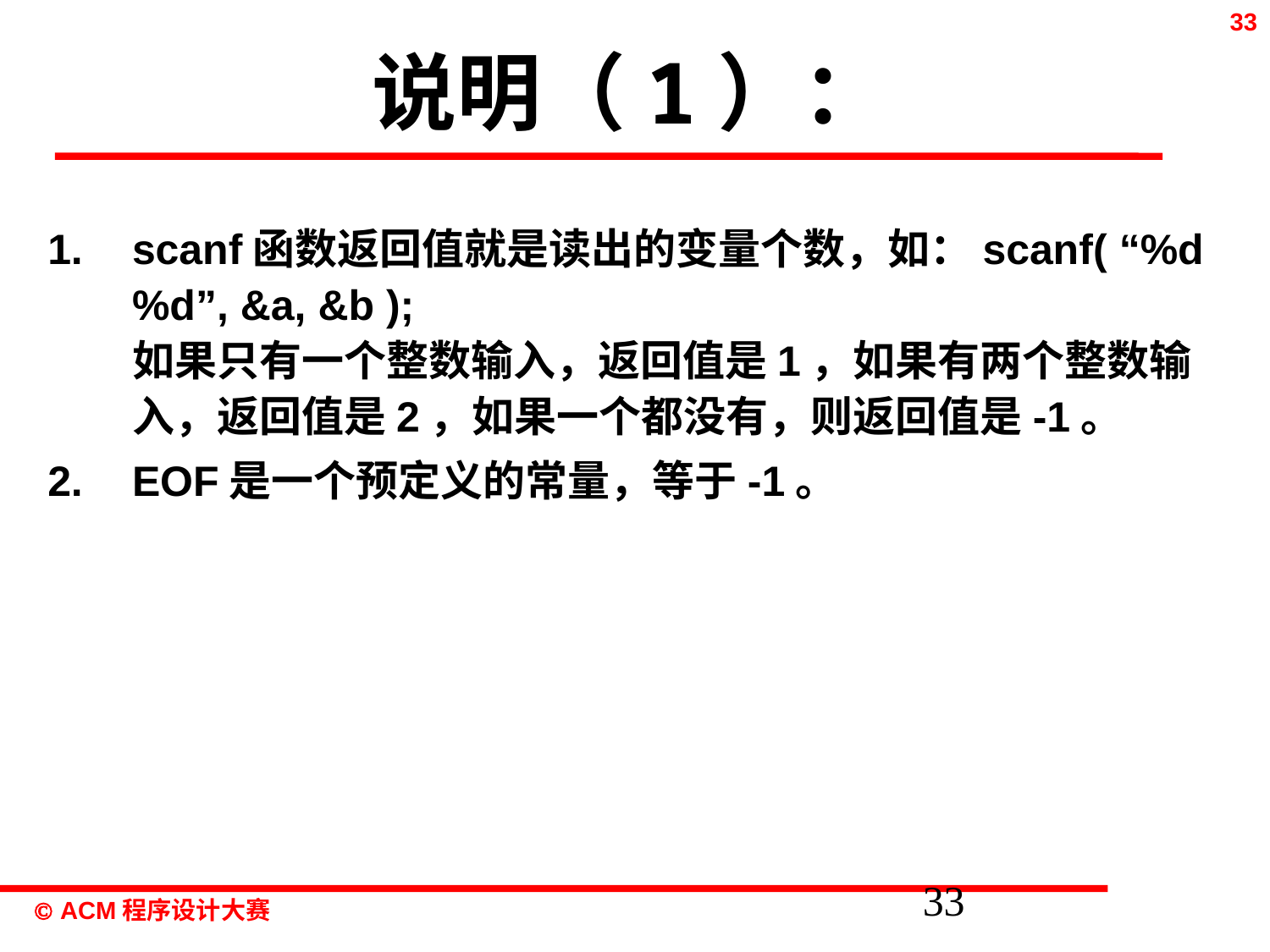

# 说明（1）：
scanf函数返回值就是读出的变量个数，如：scanf( “%d  %d”, &a, &b );
如果只有一个整数输入，返回值是1，如果有两个整数输入，返回值是2，如果一个都没有，则返回值是-1。
EOF是一个预定义的常量，等于-1。
33